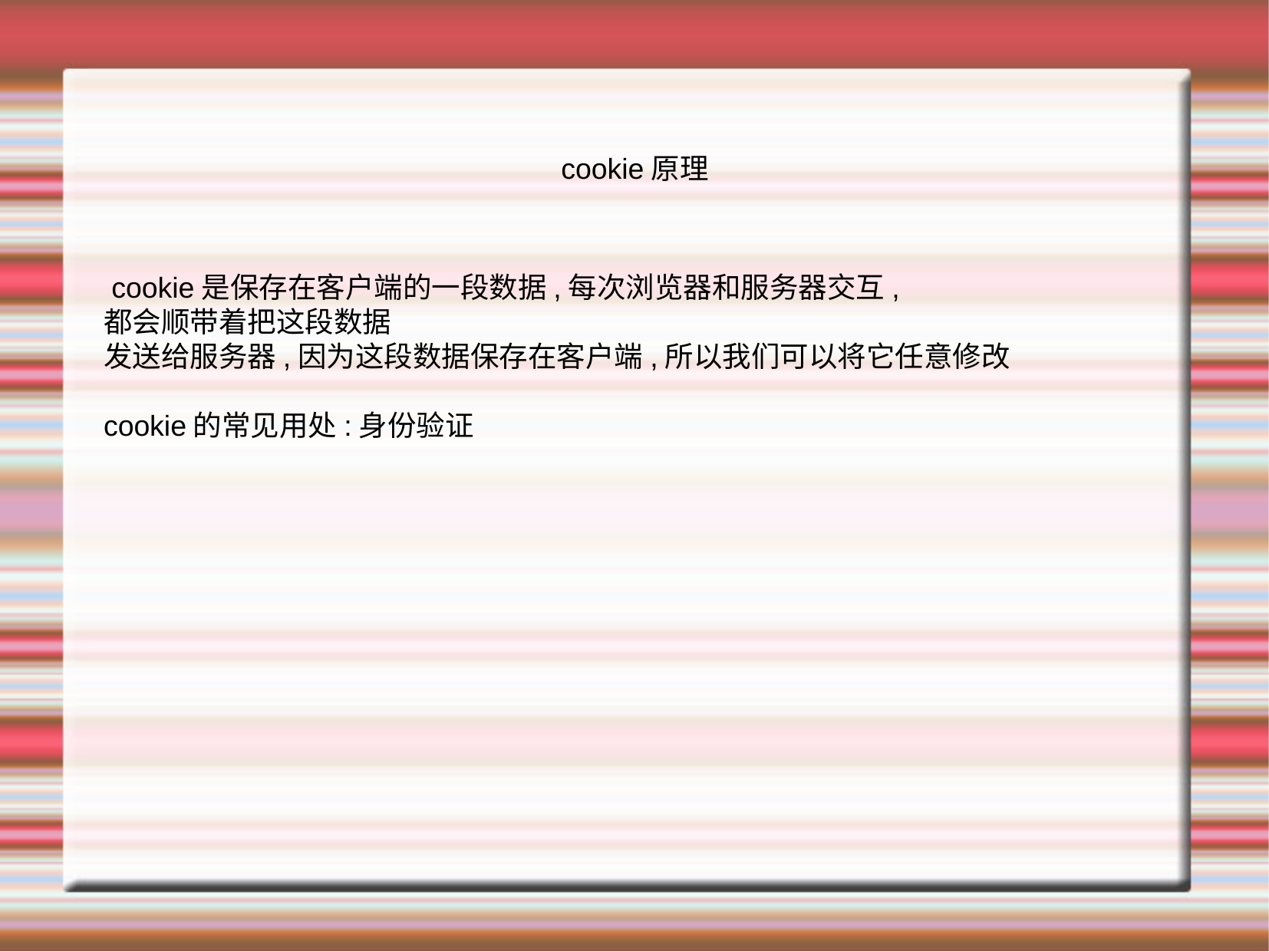

cookie原理
 cookie是保存在客户端的一段数据,每次浏览器和服务器交互,
都会顺带着把这段数据
发送给服务器,因为这段数据保存在客户端,所以我们可以将它任意修改

cookie的常见用处:身份验证